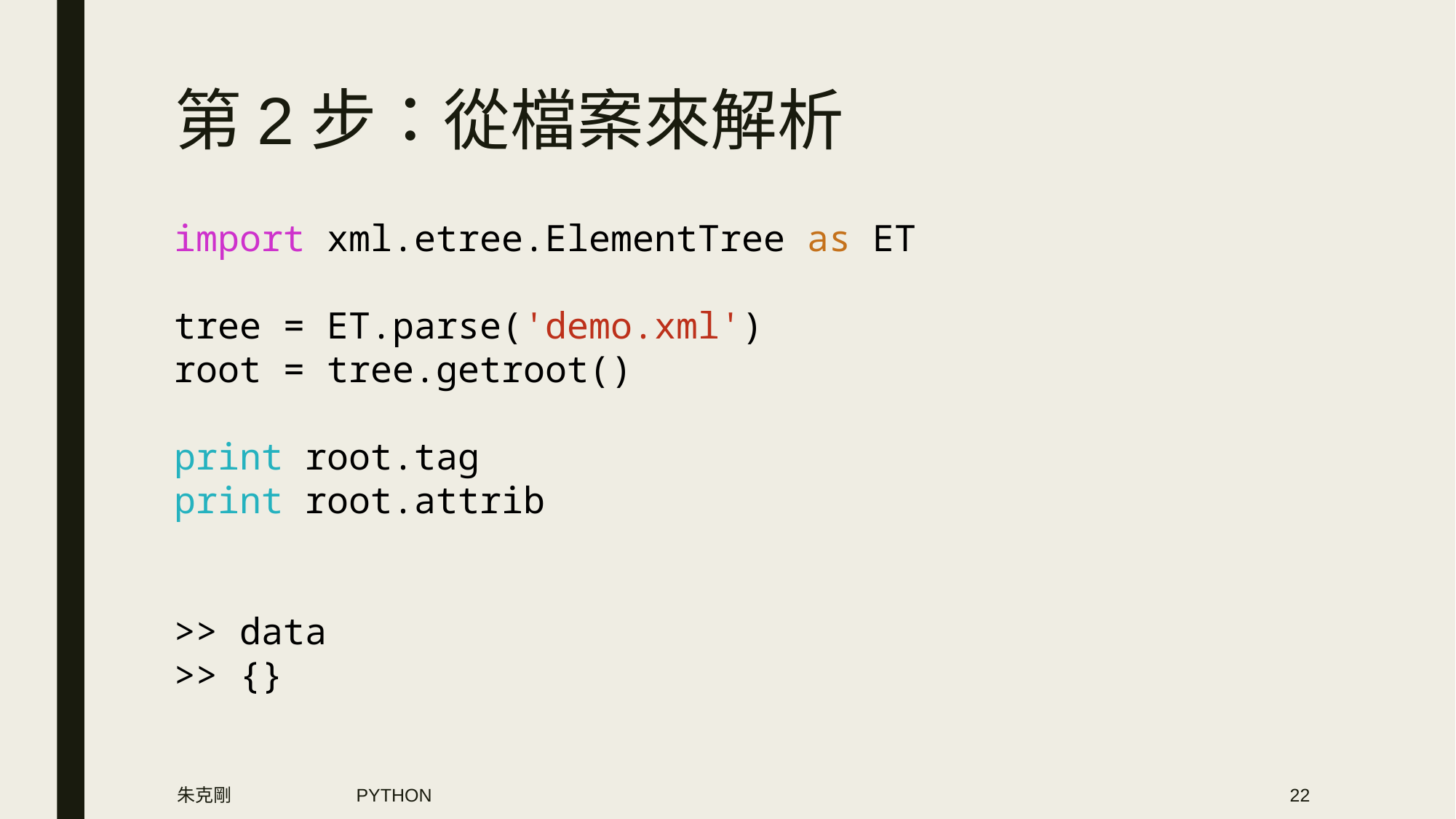

# 第2步：從檔案來解析
import xml.etree.ElementTree as ET

tree = ET.parse('demo.xml')
root = tree.getroot()

print root.tag
print root.attrib

>> data
>> {}
朱克剛
PYTHON
22